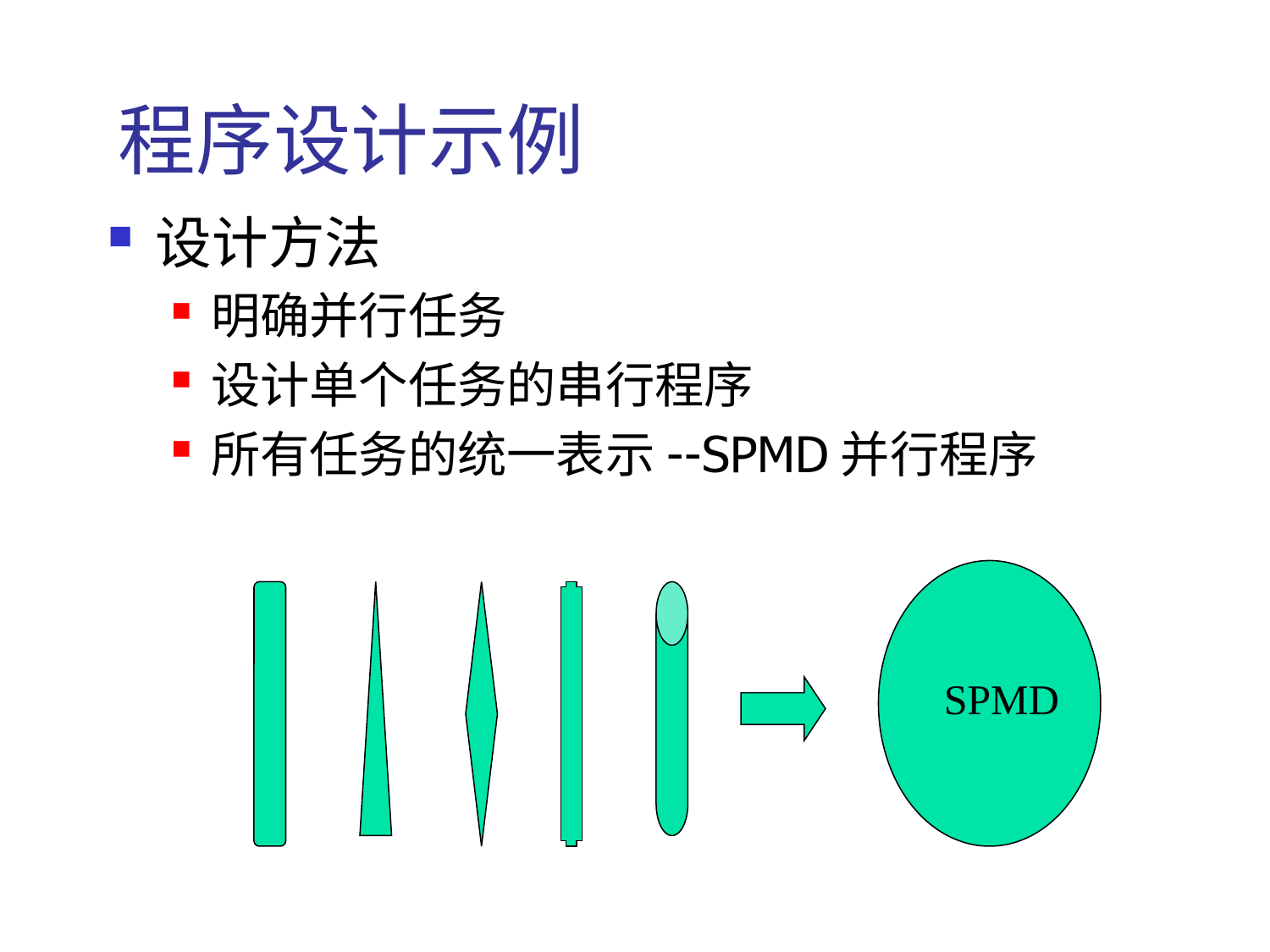

程序设计示例
设计方法
明确并行任务
设计单个任务的串行程序
所有任务的统一表示--SPMD并行程序

SPMD